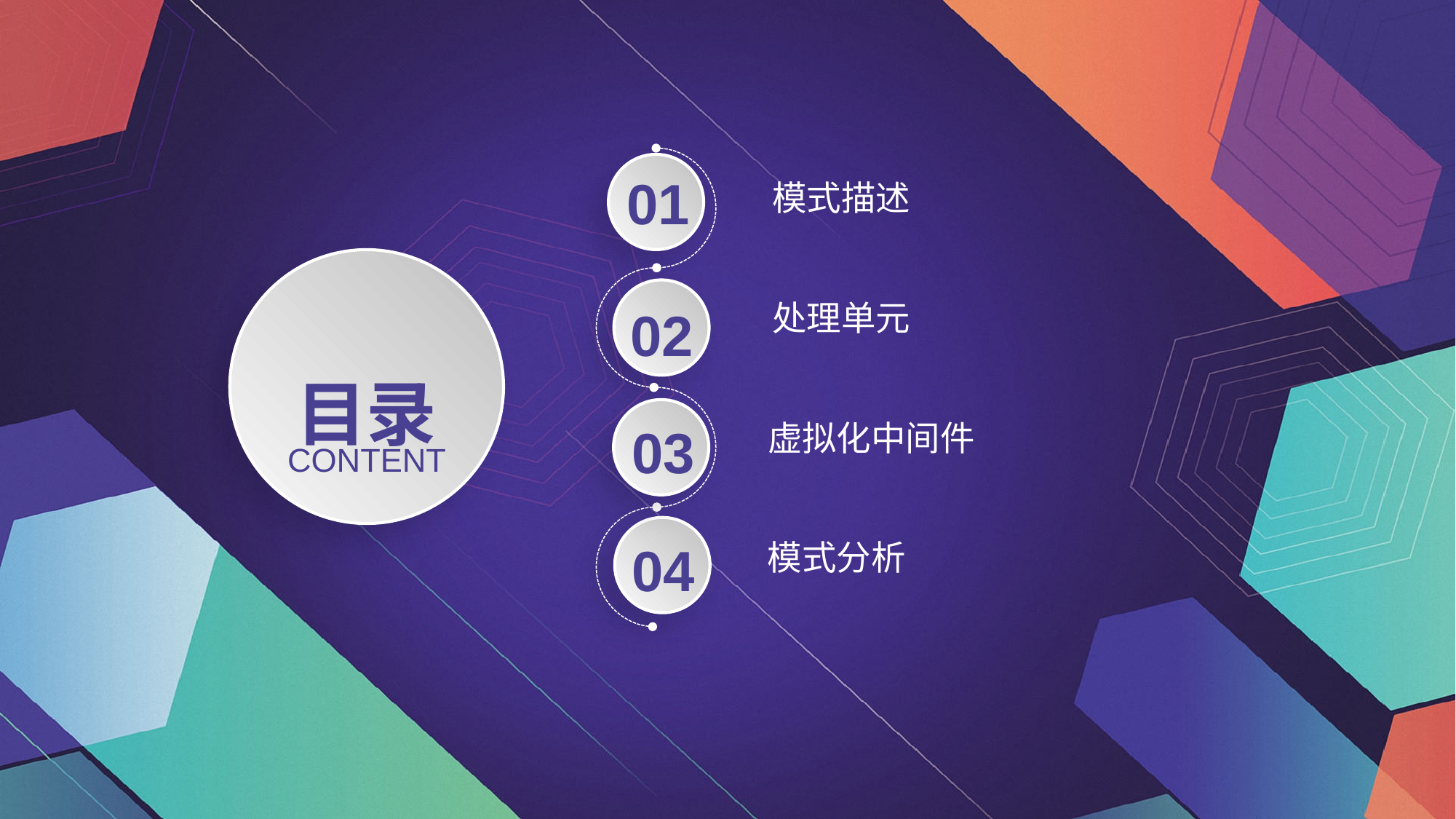

01
模式描述

02
目录
CONTENT
处理单元

03
虚拟化中间件

04
模式分析